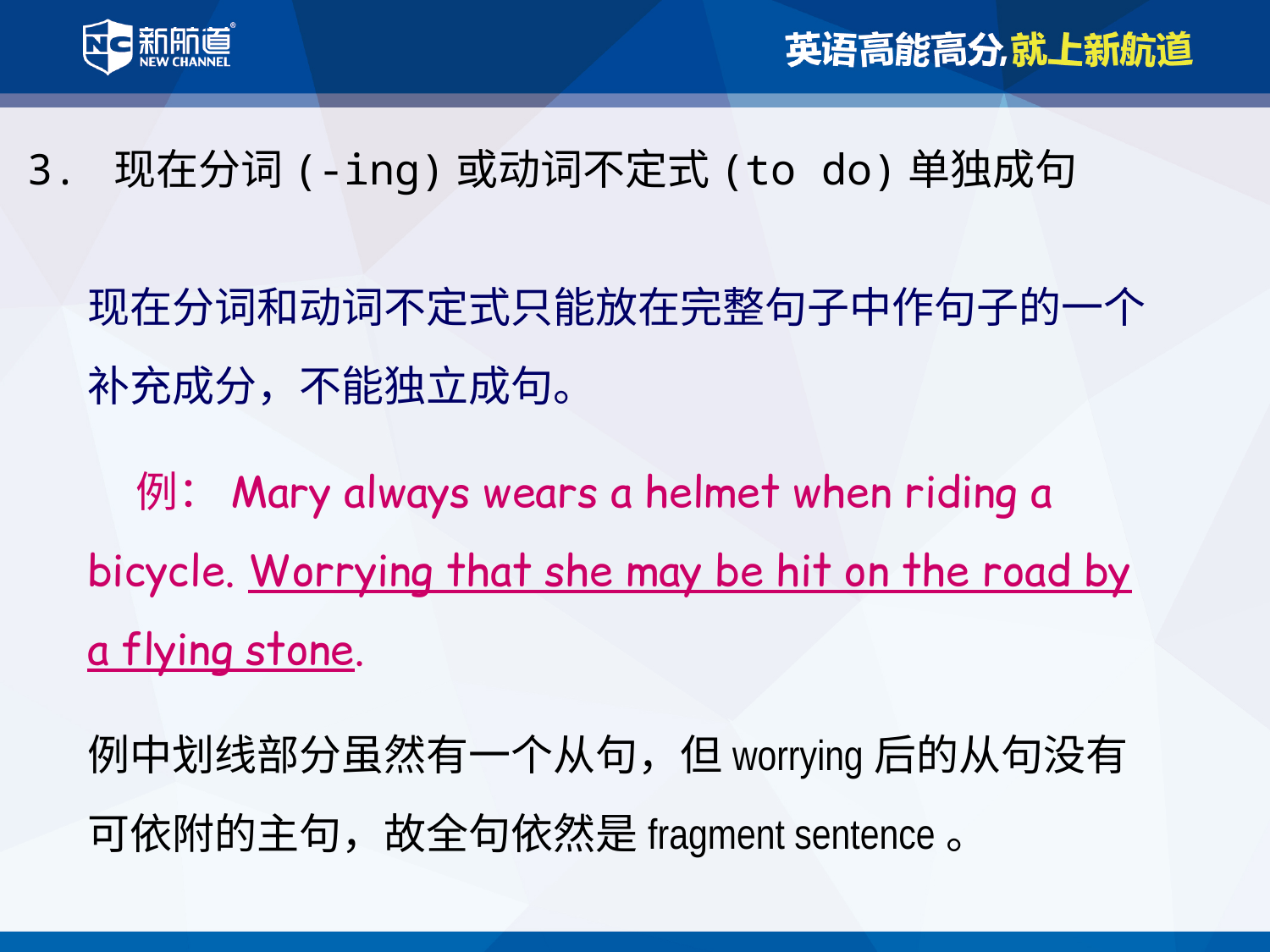

3. 现在分词(-ing)或动词不定式(to do)单独成句
现在分词和动词不定式只能放在完整句子中作句子的一个补充成分，不能独立成句。
    例：Mary always wears a helmet when riding a bicycle. Worrying that she may be hit on the road by a flying stone.
例中划线部分虽然有一个从句，但worrying后的从句没有可依附的主句，故全句依然是fragment sentence。